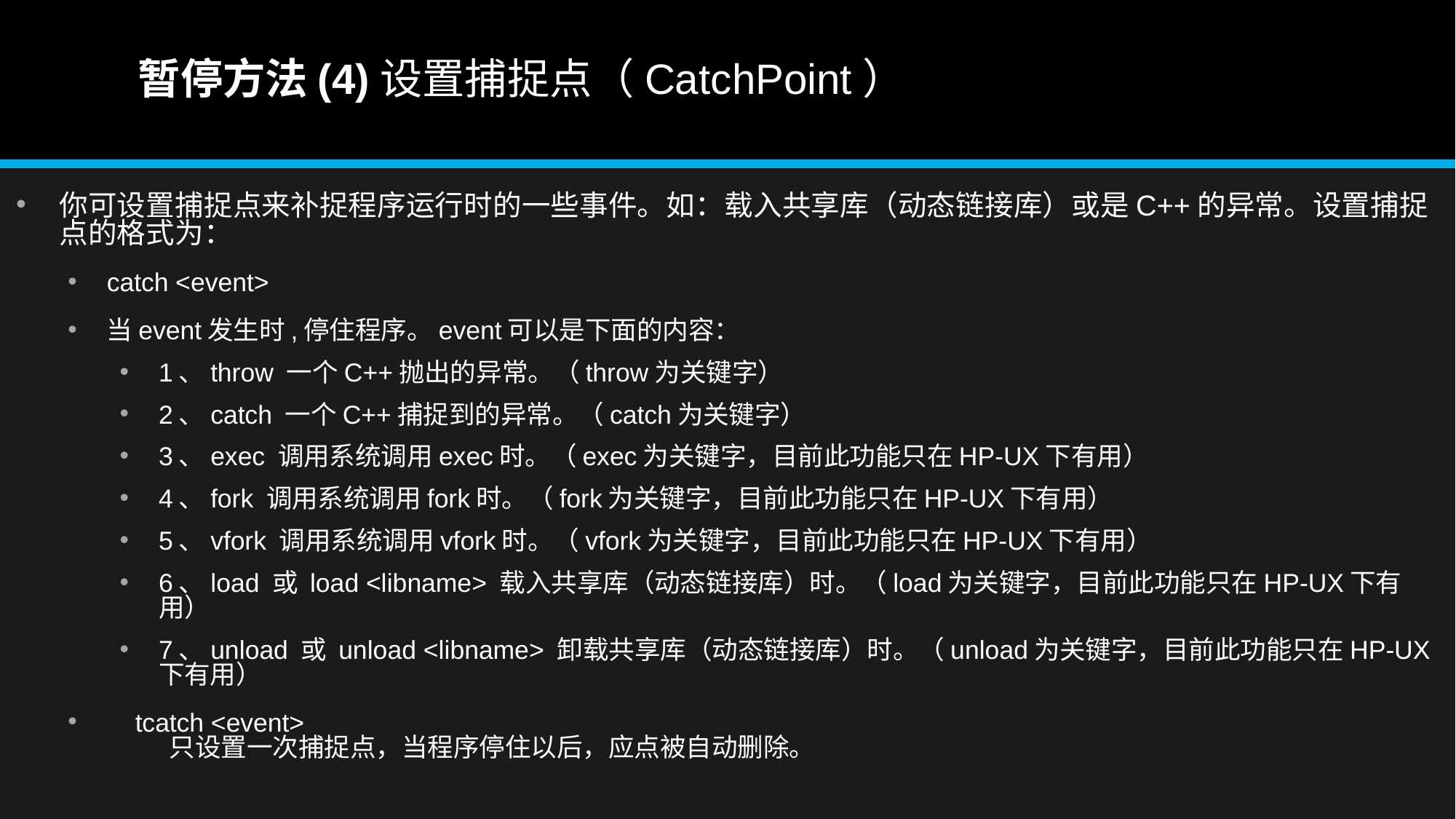

# 暂停方法(4)设置捕捉点（CatchPoint）
你可设置捕捉点来补捉程序运行时的一些事件。如：载入共享库（动态链接库）或是C++的异常。设置捕捉点的格式为：
catch <event>
当event发生时,停住程序。event可以是下面的内容：
1、throw 一个C++抛出的异常。（throw为关键字）
2、catch 一个C++捕捉到的异常。（catch为关键字）
3、exec 调用系统调用exec时。（exec为关键字，目前此功能只在HP-UX下有用）
4、fork 调用系统调用fork时。（fork为关键字，目前此功能只在HP-UX下有用）
5、vfork 调用系统调用vfork时。（vfork为关键字，目前此功能只在HP-UX下有用）
6、load 或 load <libname> 载入共享库（动态链接库）时。（load为关键字，目前此功能只在HP-UX下有用）
7、unload 或 unload <libname> 卸载共享库（动态链接库）时。（unload为关键字，目前此功能只在HP-UX下有用）
    tcatch <event>
        只设置一次捕捉点，当程序停住以后，应点被自动删除。